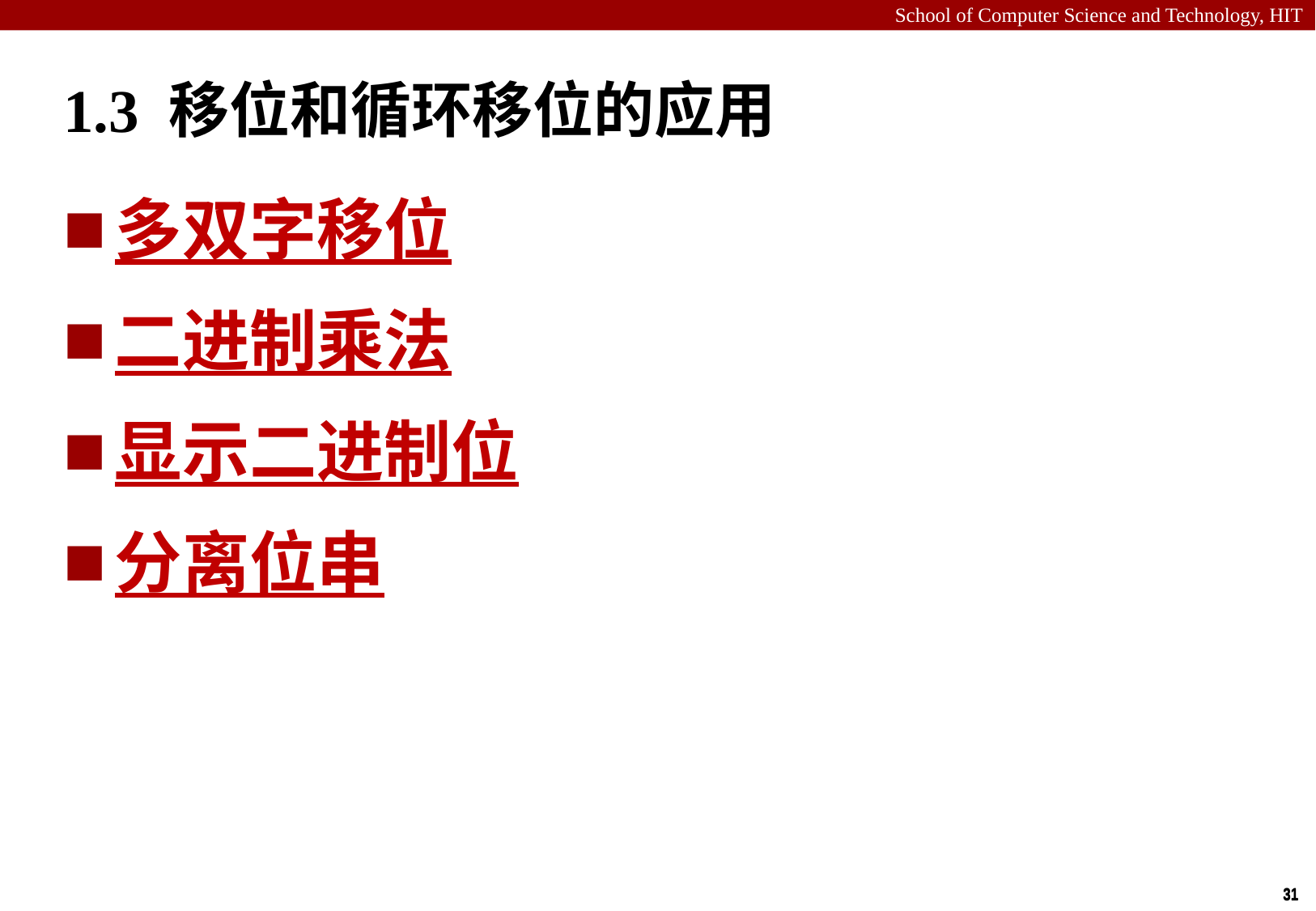

# 1.3 移位和循环移位的应用
多双字移位
二进制乘法
显示二进制位
分离位串